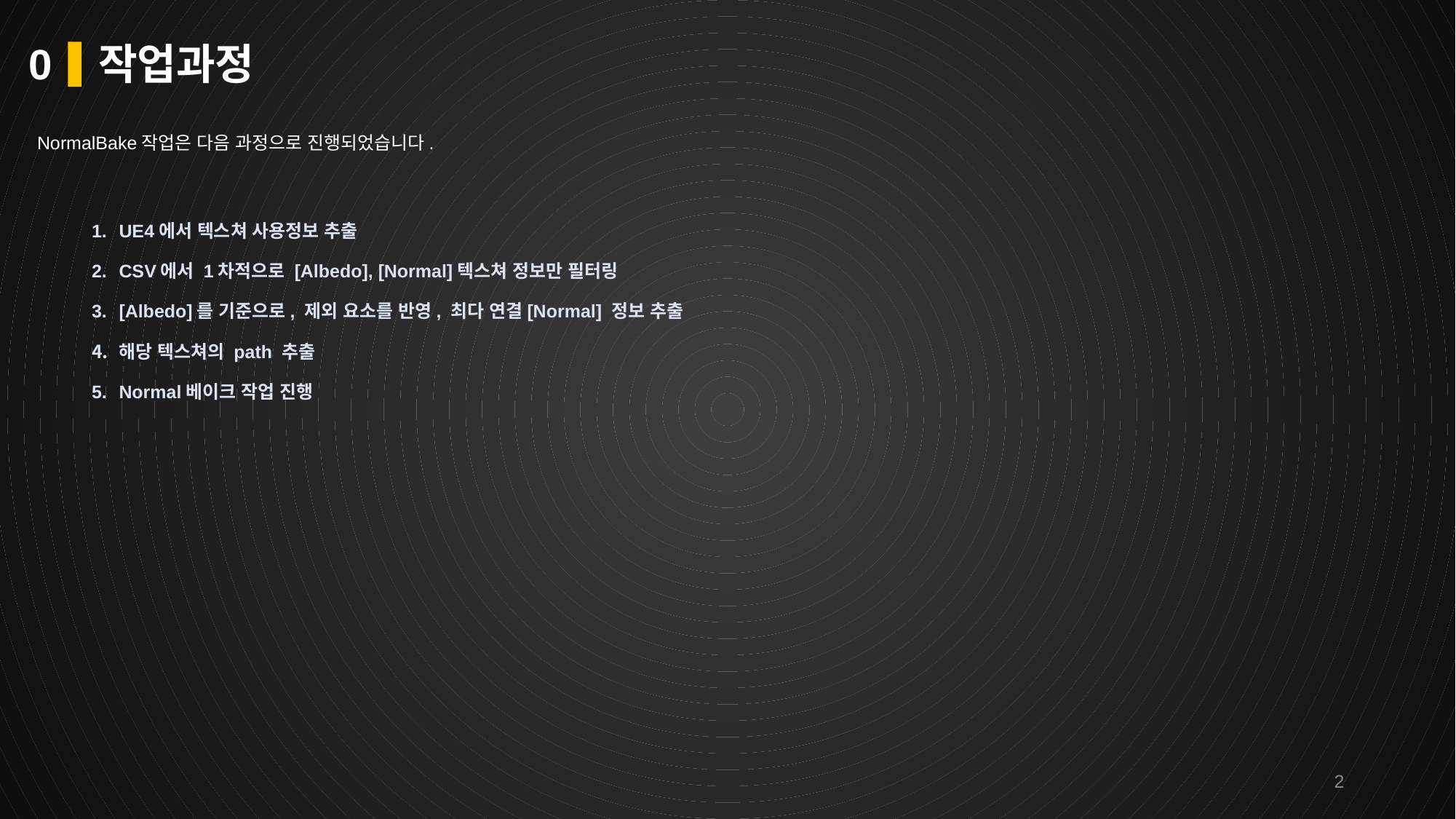

# 0   작업과정

NormalBake작업은 다음 과정으로 진행되었습니다.

UE4에서 텍스쳐 사용정보 추출
CSV에서 1차적으로 [Albedo], [Normal]텍스쳐 정보만 필터링
[Albedo]를 기준으로, 제외 요소를 반영, 최다 연결[Normal] 정보 추출
해당 텍스쳐의 path 추출
Normal베이크 작업 진행

2